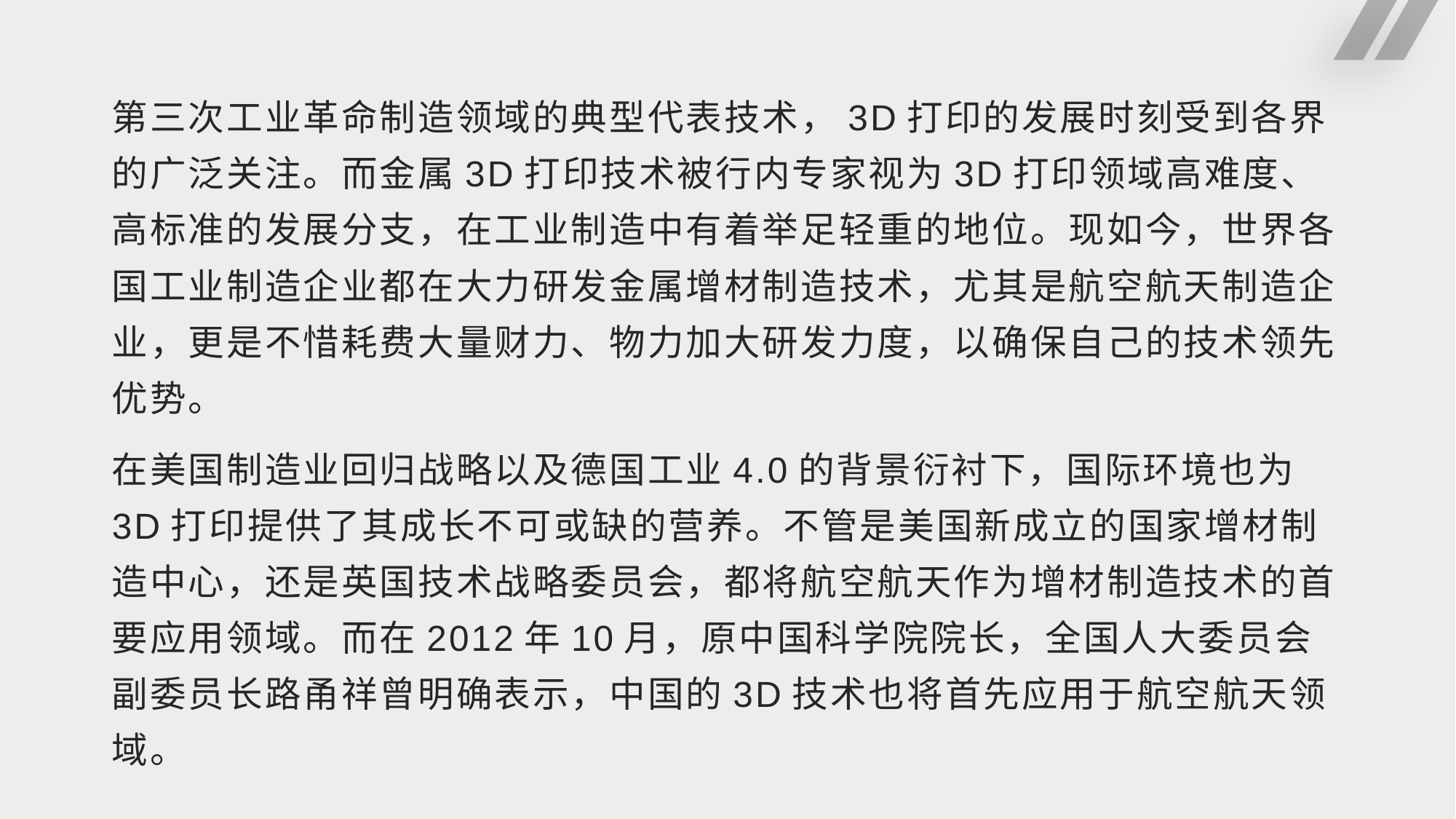

第三次工业革命制造领域的典型代表技术，3D打印的发展时刻受到各界的广泛关注。而金属3D打印技术被行内专家视为3D打印领域高难度、高标准的发展分支，在工业制造中有着举足轻重的地位。现如今，世界各国工业制造企业都在大力研发金属增材制造技术，尤其是航空航天制造企业，更是不惜耗费大量财力、物力加大研发力度，以确保自己的技术领先优势。
在美国制造业回归战略以及德国工业4.0的背景衍衬下，国际环境也为3D打印提供了其成长不可或缺的营养。不管是美国新成立的国家增材制造中心，还是英国技术战略委员会，都将航空航天作为增材制造技术的首要应用领域。而在2012年10月，原中国科学院院长，全国人大委员会副委员长路甬祥曾明确表示，中国的3D技术也将首先应用于航空航天领域。